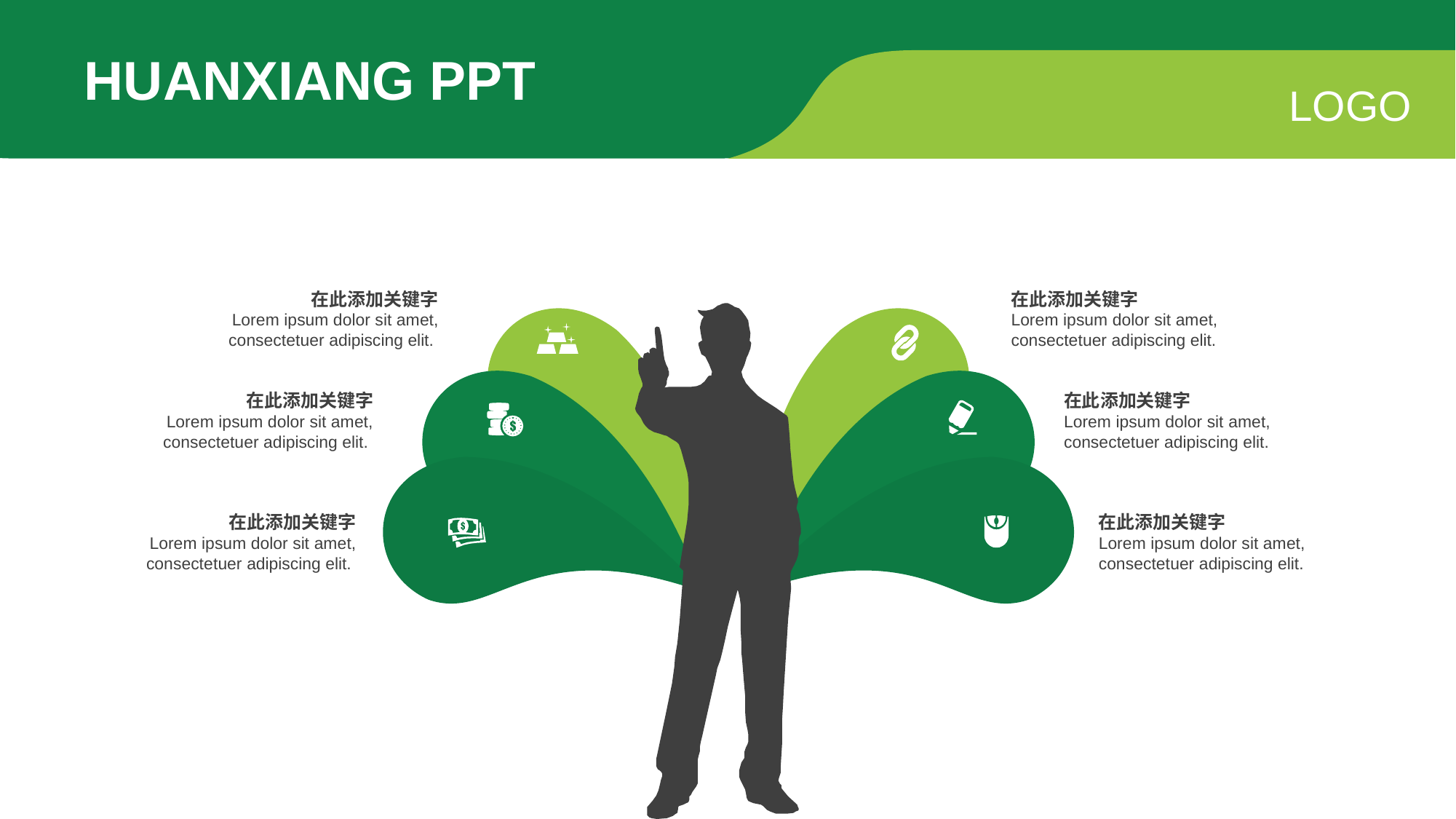

HUANXIANG PPT

LOGO
在此添加关键字
Lorem ipsum dolor sit amet, consectetuer adipiscing elit.
在此添加关键字
Lorem ipsum dolor sit amet, consectetuer adipiscing elit.

在此添加关键字
Lorem ipsum dolor sit amet, consectetuer adipiscing elit.
在此添加关键字
Lorem ipsum dolor sit amet, consectetuer adipiscing elit.

在此添加关键字
Lorem ipsum dolor sit amet, consectetuer adipiscing elit.
在此添加关键字
Lorem ipsum dolor sit amet, consectetuer adipiscing elit.